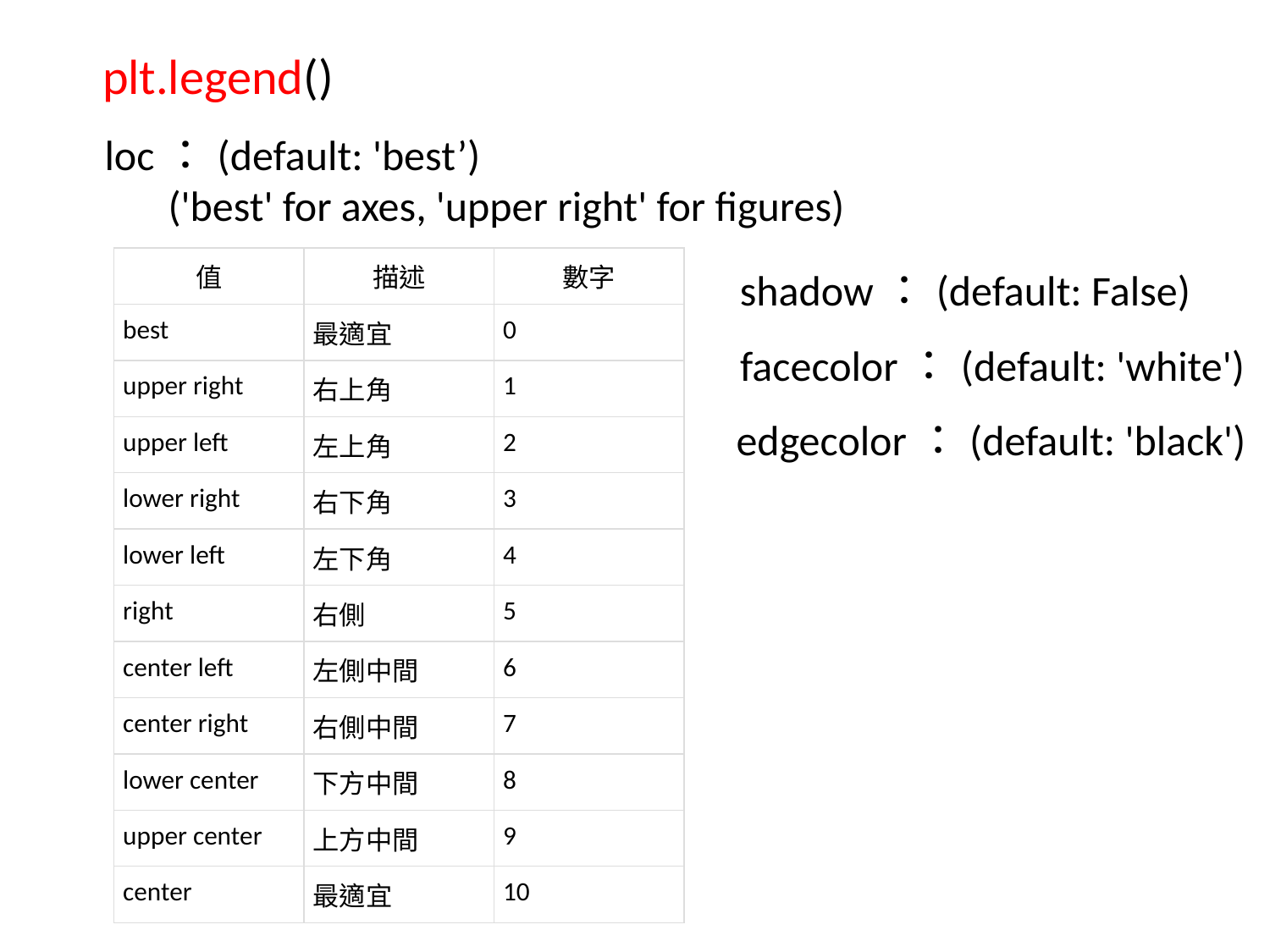

plt.legend()
loc：(default: 'best’)
('best' for axes, 'upper right' for figures)
| 值 | 描述 | 數字 |
| --- | --- | --- |
| best | 最適宜 | 0 |
| upper right | 右上角 | 1 |
| upper left | 左上角 | 2 |
| lower right | 右下角 | 3 |
| lower left | 左下角 | 4 |
| right | 右側 | 5 |
| center left | 左側中間 | 6 |
| center right | 右側中間 | 7 |
| lower center | 下方中間 | 8 |
| upper center | 上方中間 | 9 |
| center | 最適宜 | 10 |
shadow：(default: False)
facecolor：(default: 'white')
edgecolor：(default: 'black')